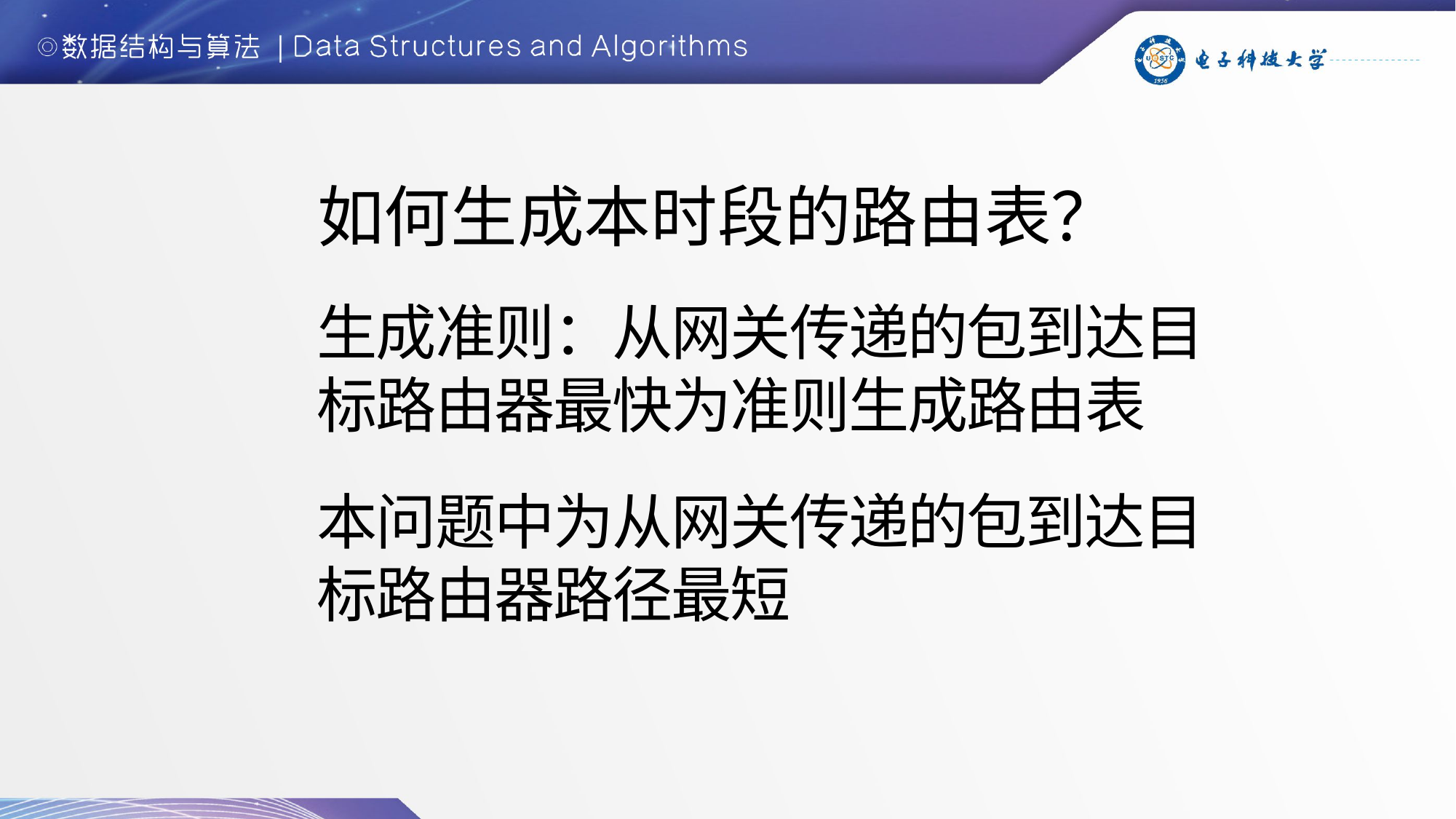

# 如何生成本时段的路由表？
生成准则：从网关传递的包到达目标路由器最快为准则生成路由表
本问题中为从网关传递的包到达目标路由器路径最短